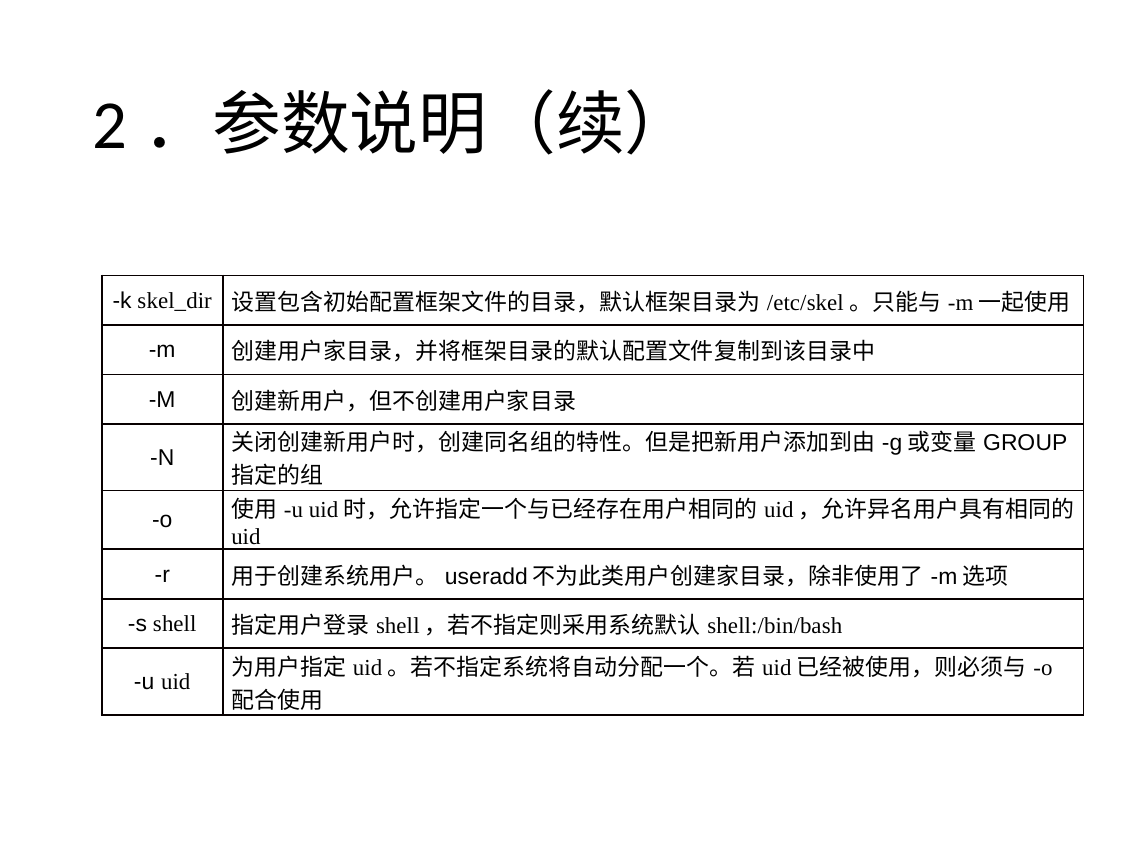

# 2．参数说明（续）
| -k skel\_dir | 设置包含初始配置框架文件的目录，默认框架目录为/etc/skel。只能与-m一起使用 |
| --- | --- |
| -m | 创建用户家目录，并将框架目录的默认配置文件复制到该目录中 |
| -M | 创建新用户，但不创建用户家目录 |
| -N | 关闭创建新用户时，创建同名组的特性。但是把新用户添加到由-g或变量GROUP指定的组 |
| -o | 使用-u uid时，允许指定一个与已经存在用户相同的uid，允许异名用户具有相同的uid |
| -r | 用于创建系统用户。useradd不为此类用户创建家目录，除非使用了-m选项 |
| -s shell | 指定用户登录shell，若不指定则采用系统默认shell:/bin/bash |
| -u uid | 为用户指定uid。若不指定系统将自动分配一个。若uid已经被使用，则必须与-o配合使用 |